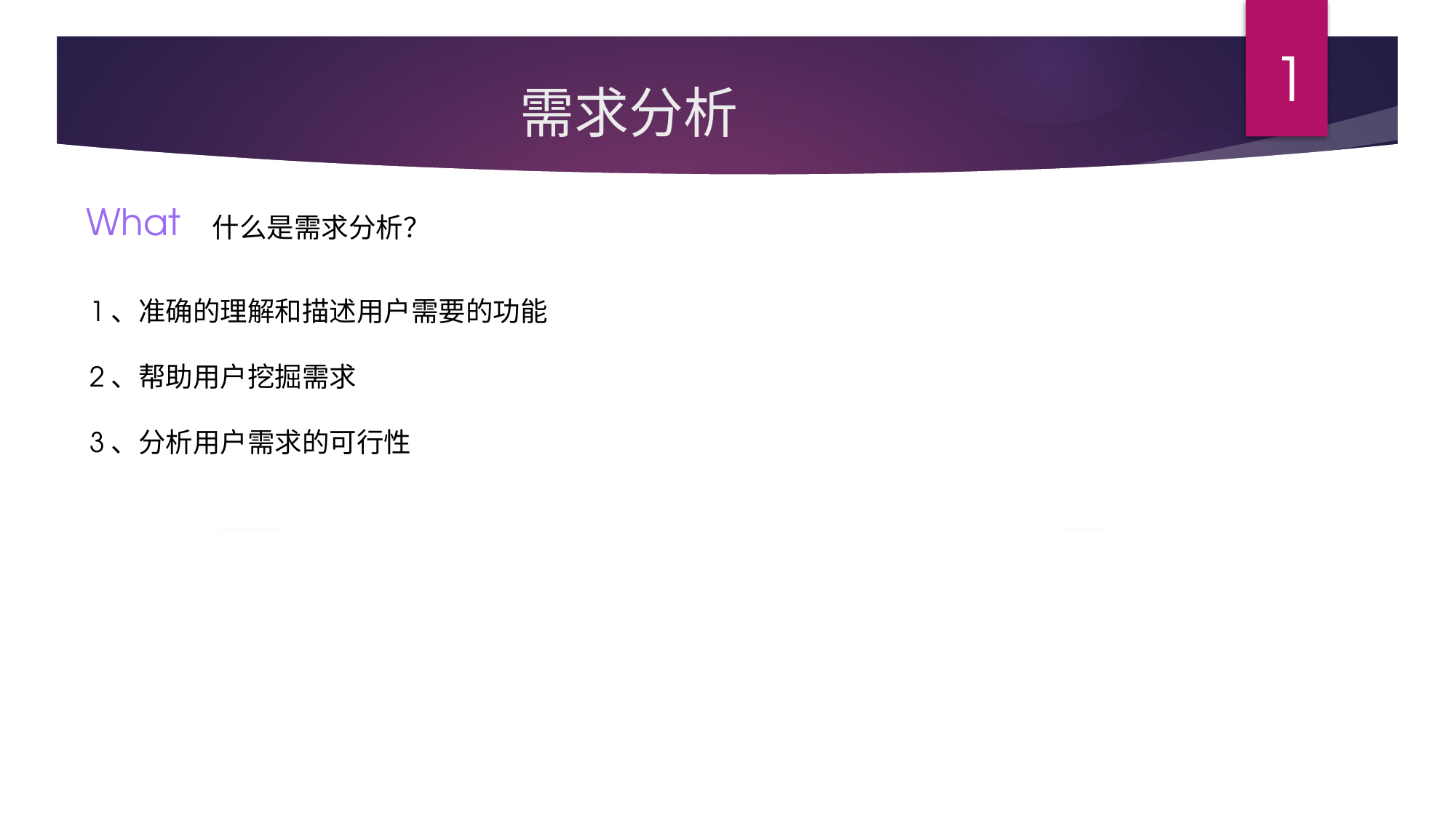

1
# 需求分析
What
什么是需求分析？
1、准确的理解和描述用户需要的功能

2、帮助用户挖掘需求

3、分析用户需求的可行性